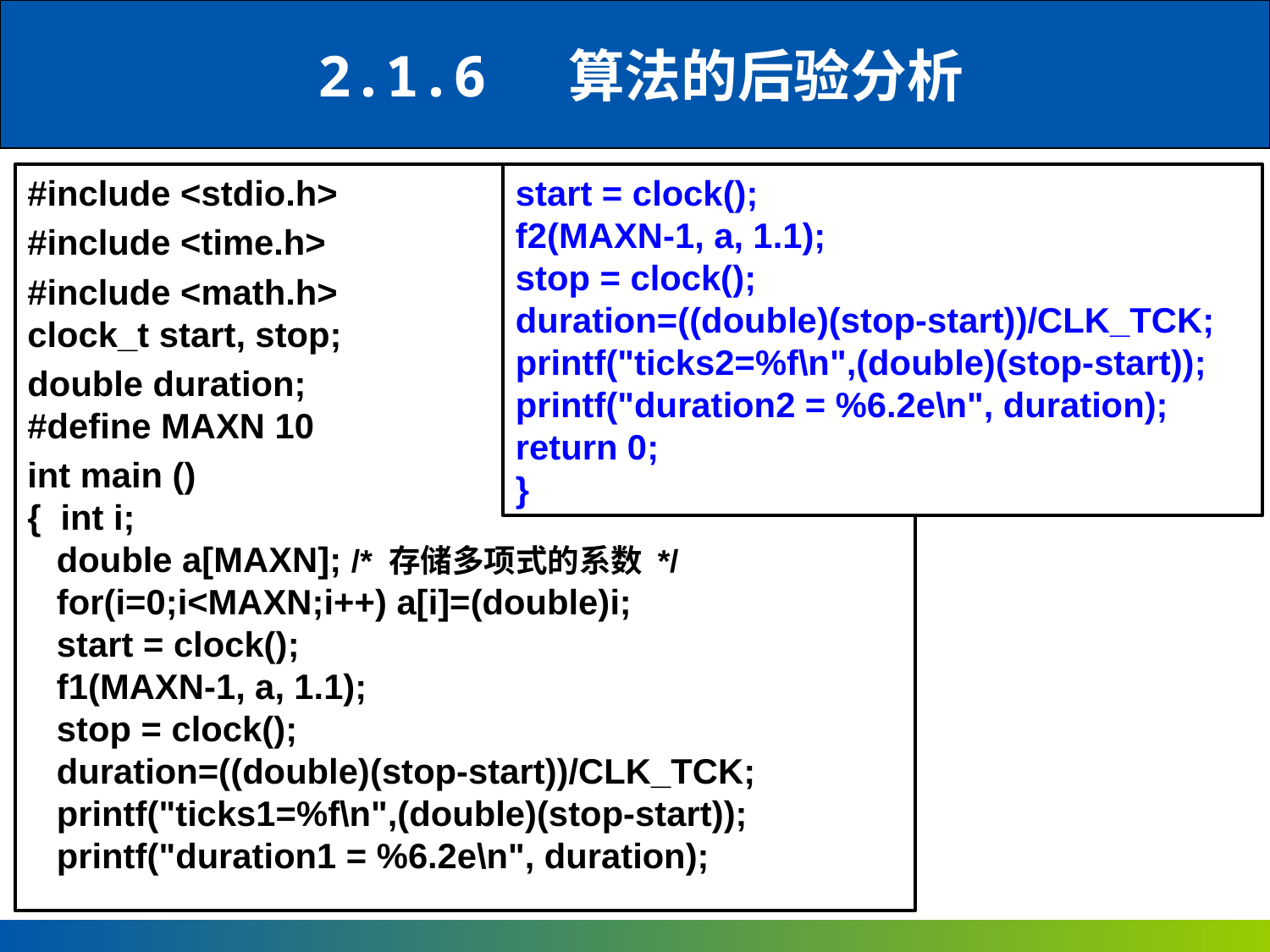

2.1.6  算法的后验分析
#include <stdio.h>
#include <time.h>
#include <math.h>
clock_t start, stop;
double duration;
#define MAXN 10
int main ()
{  int i;
   double a[MAXN]; /* 存储多项式的系数 */
   for(i=0;i<MAXN;i++) a[i]=(double)i;
   start = clock();
   f1(MAXN-1, a, 1.1);
   stop = clock();
   duration=((double)(stop-start))/CLK_TCK;
   printf("ticks1=%f\n",(double)(stop-start));
   printf("duration1 = %6.2e\n", duration);
start = clock();
f2(MAXN-1, a, 1.1);
stop = clock();
duration=((double)(stop-start))/CLK_TCK;
printf("ticks2=%f\n",(double)(stop-start));
printf("duration2 = %6.2e\n", duration);
return 0;
}